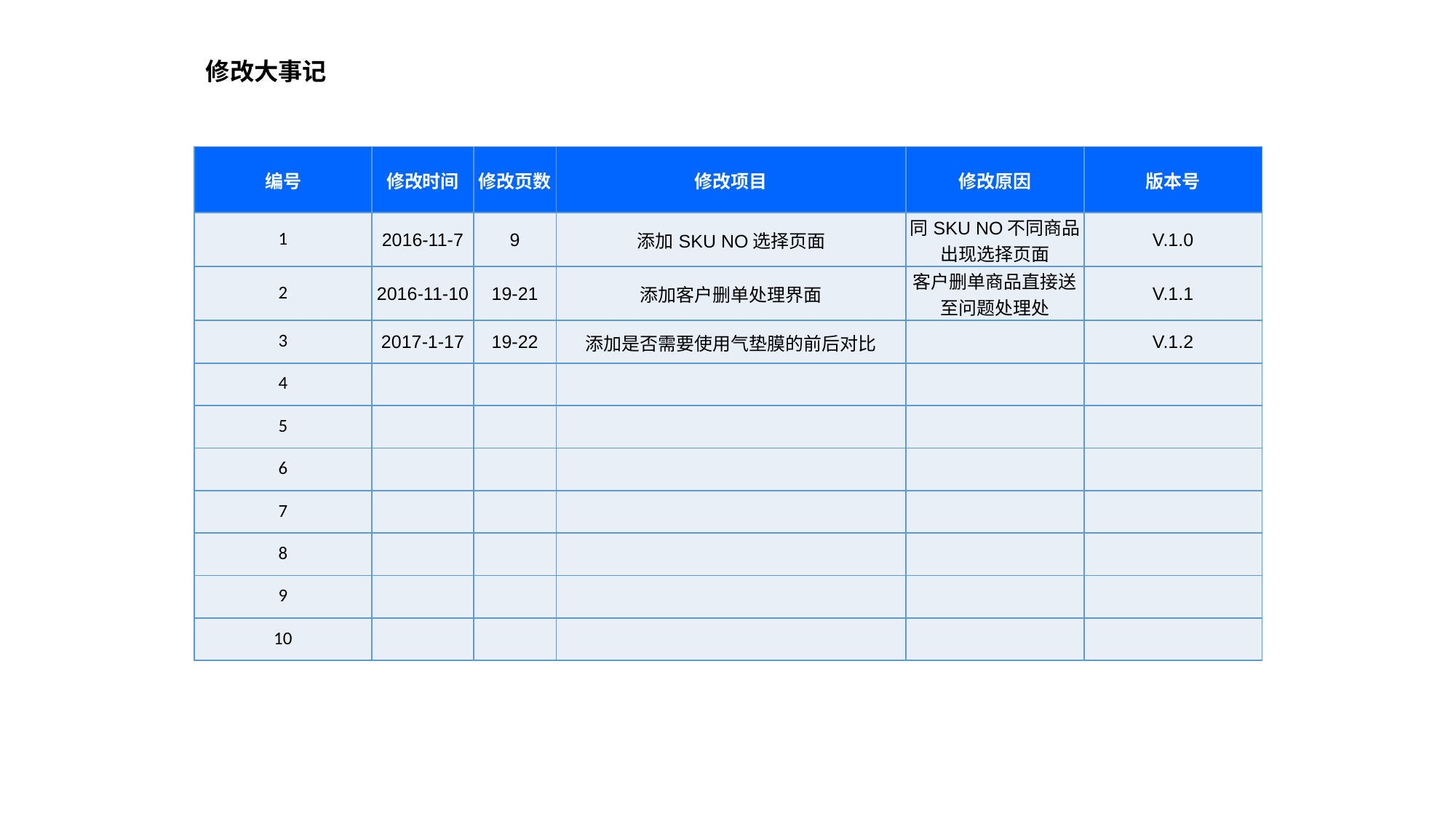

修改大事记
| 编号 | 修改时间 | 修改页数 | 修改项目 | 修改原因 | 版本号 |
| --- | --- | --- | --- | --- | --- |
| 1 | 2016-11-7 | 9 | 添加SKU NO选择页面 | 同SKU NO不同商品出现选择页面 | V.1.0 |
| 2 | 2016-11-10 | 19-21 | 添加客户删单处理界面 | 客户删单商品直接送至问题处理处 | V.1.1 |
| 3 | 2017-1-17 | 19-22 | 添加是否需要使用气垫膜的前后对比 |  | V.1.2 |
| 4 |  |  |  |  |  |
| 5 |  |  |  |  |  |
| 6 |  |  |  |  |  |
| 7 |  |  |  |  |  |
| 8 |  |  |  |  |  |
| 9 |  |  |  |  |  |
| 10 |  |  |  |  |  |